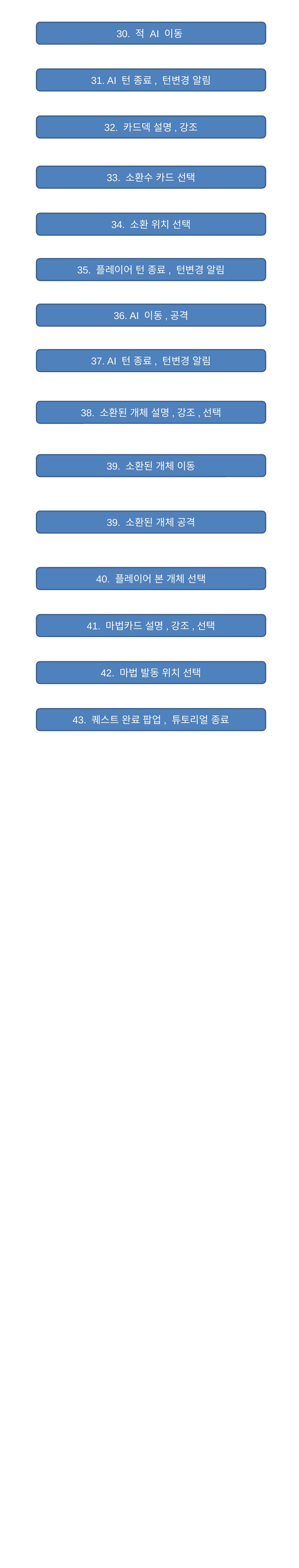

30. 적 AI 이동
31. AI 턴 종료, 턴변경 알림
32. 카드덱 설명,강조
33. 소환수 카드 선택
34. 소환 위치 선택
35. 플레이어 턴 종료, 턴변경 알림
36. AI 이동,공격
37. AI 턴 종료, 턴변경 알림
38. 소환된 개체 설명,강조,선택
39. 소환된 개체 이동
39. 소환된 개체 공격
40. 플레이어 본 개체 선택
41. 마법카드 설명,강조,선택
42. 마법 발동 위치 선택
43. 퀘스트 완료 팝업, 튜토리얼 종료